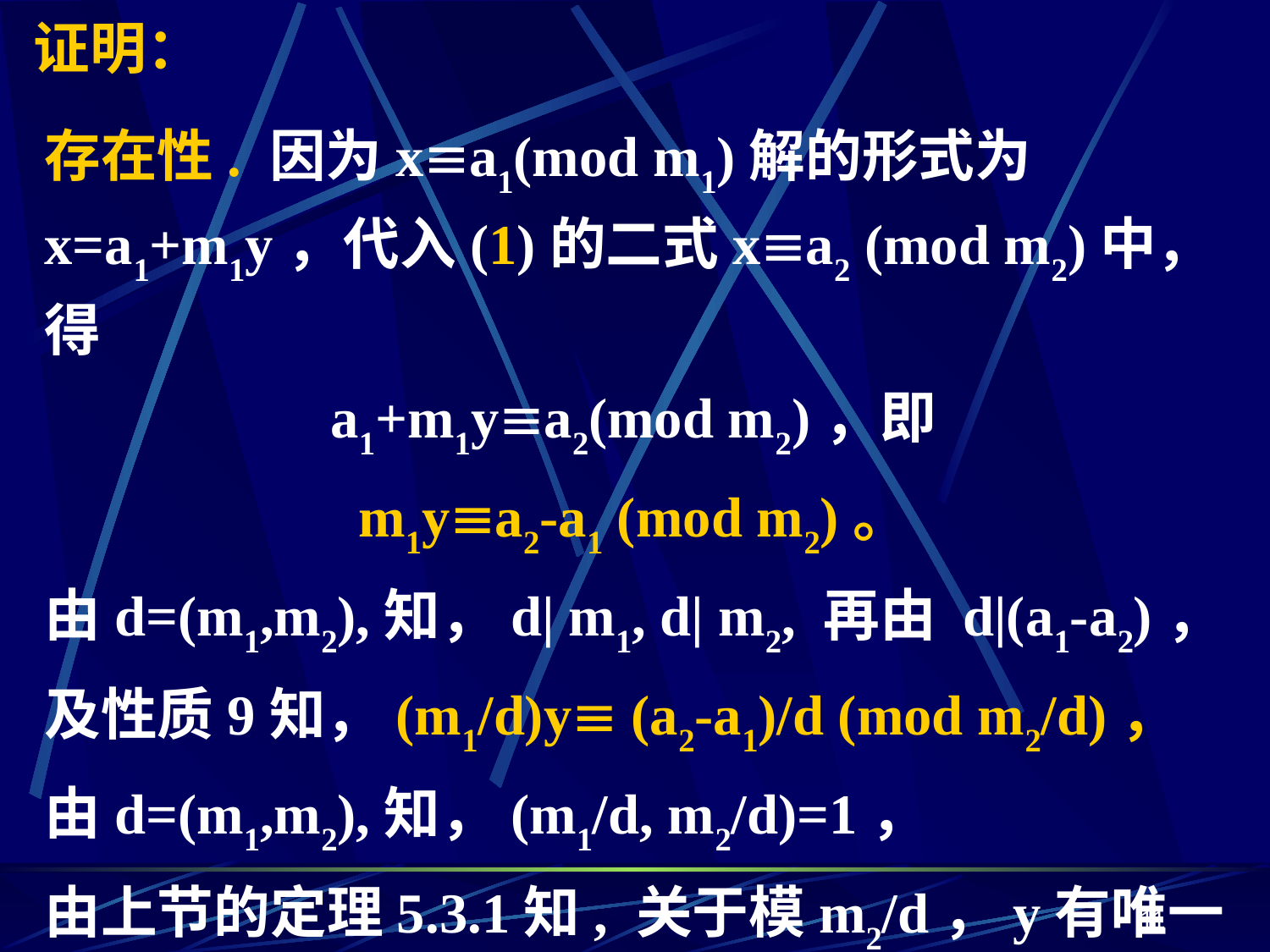

# 证明：
存在性. 因为x≡a1(mod m1)解的形式为 x=a1+m1y，代入(1)的二式x≡a2 (mod m2)中，得
a1+m1y≡a2(mod m2)，即
m1y≡a2-a1 (mod m2)。
由d=(m1,m2),知，d| m1, d| m2, 再由 d|(a1-a2)，
及性质9知，(m1/d)y≡ (a2-a1)/d (mod m2/d)，
由d=(m1,m2),知，(m1/d, m2/d)=1，
由上节的定理5.3.1知, 关于模m2/d，y有唯一解y1。因此，x有解 x1=a1+m1y1。

11